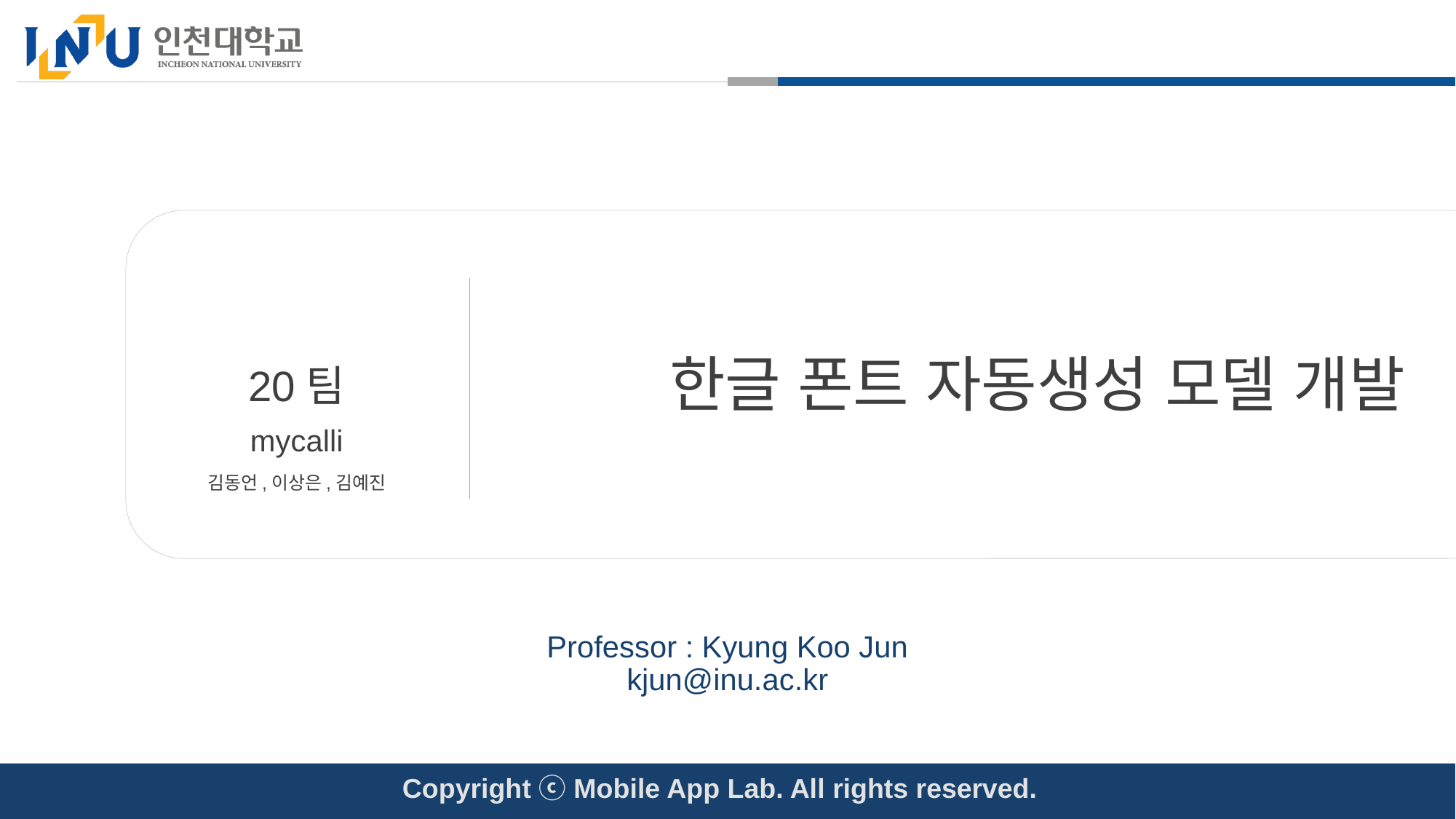

# 한글 폰트 자동생성 모델 개발
20팀
mycalli
김동언,이상은,김예진